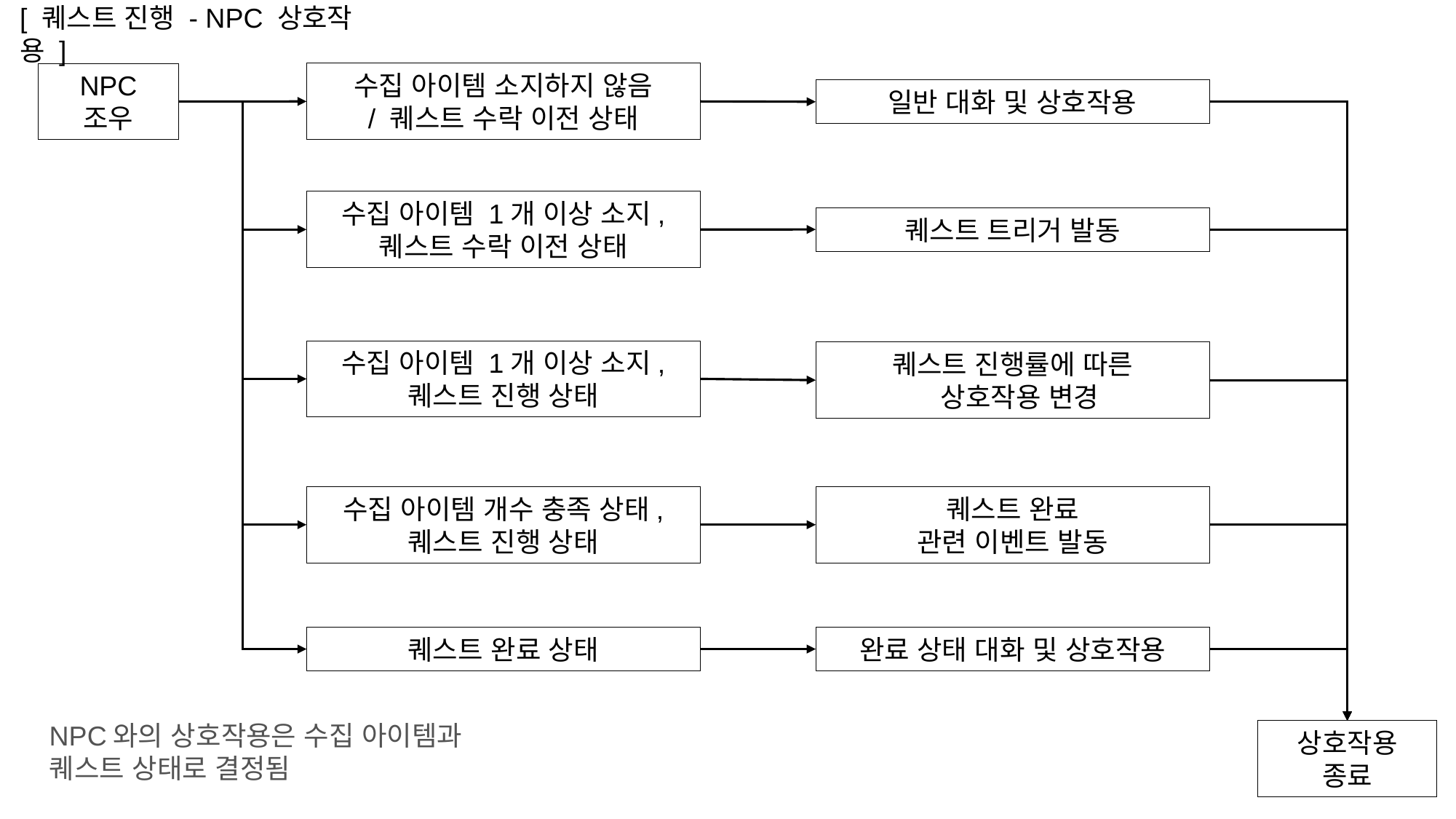

[ 퀘스트 진행 - NPC 상호작용 ]
수집 아이템 소지하지 않음
/ 퀘스트 수락 이전 상태
NPC 조우
일반 대화 및 상호작용
수집 아이템 1개 이상 소지,
퀘스트 수락 이전 상태
퀘스트 트리거 발동
수집 아이템 1개 이상 소지,
퀘스트 진행 상태
퀘스트 진행률에 따른
 상호작용 변경
수집 아이템 개수 충족 상태,
퀘스트 진행 상태
퀘스트 완료
관련 이벤트 발동
퀘스트 완료 상태
완료 상태 대화 및 상호작용
NPC와의 상호작용은 수집 아이템과 퀘스트 상태로 결정됨
상호작용 종료